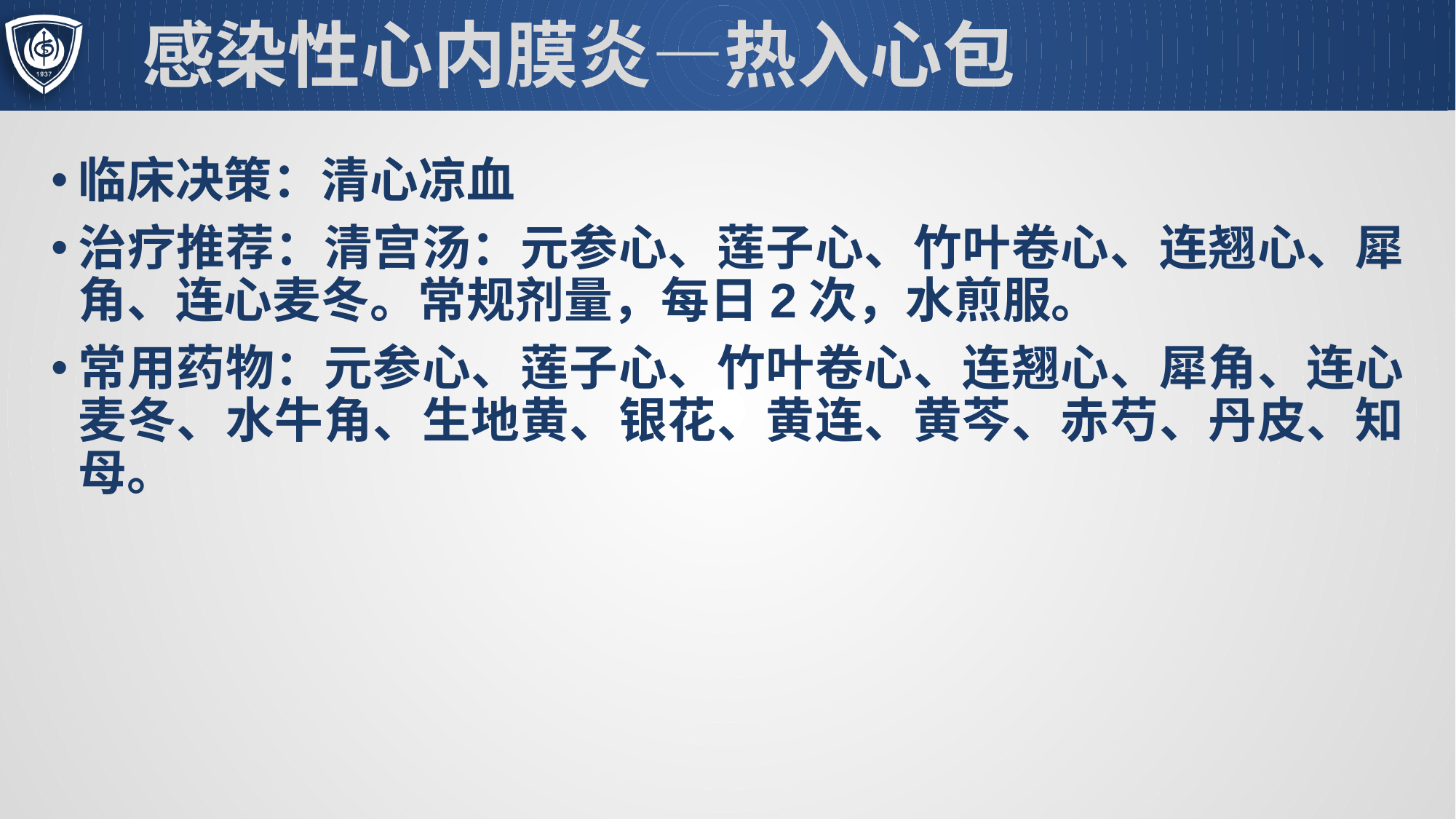

# 感染性心内膜炎—热入心包
临床决策：清心凉血
治疗推荐：清宫汤：元参心、莲子心、竹叶卷心、连翘心、犀角、连心麦冬。常规剂量，每日2次，水煎服。
常用药物：元参心、莲子心、竹叶卷心、连翘心、犀角、连心麦冬、水牛角、生地黄、银花、黄连、黄芩、赤芍、丹皮、知母。